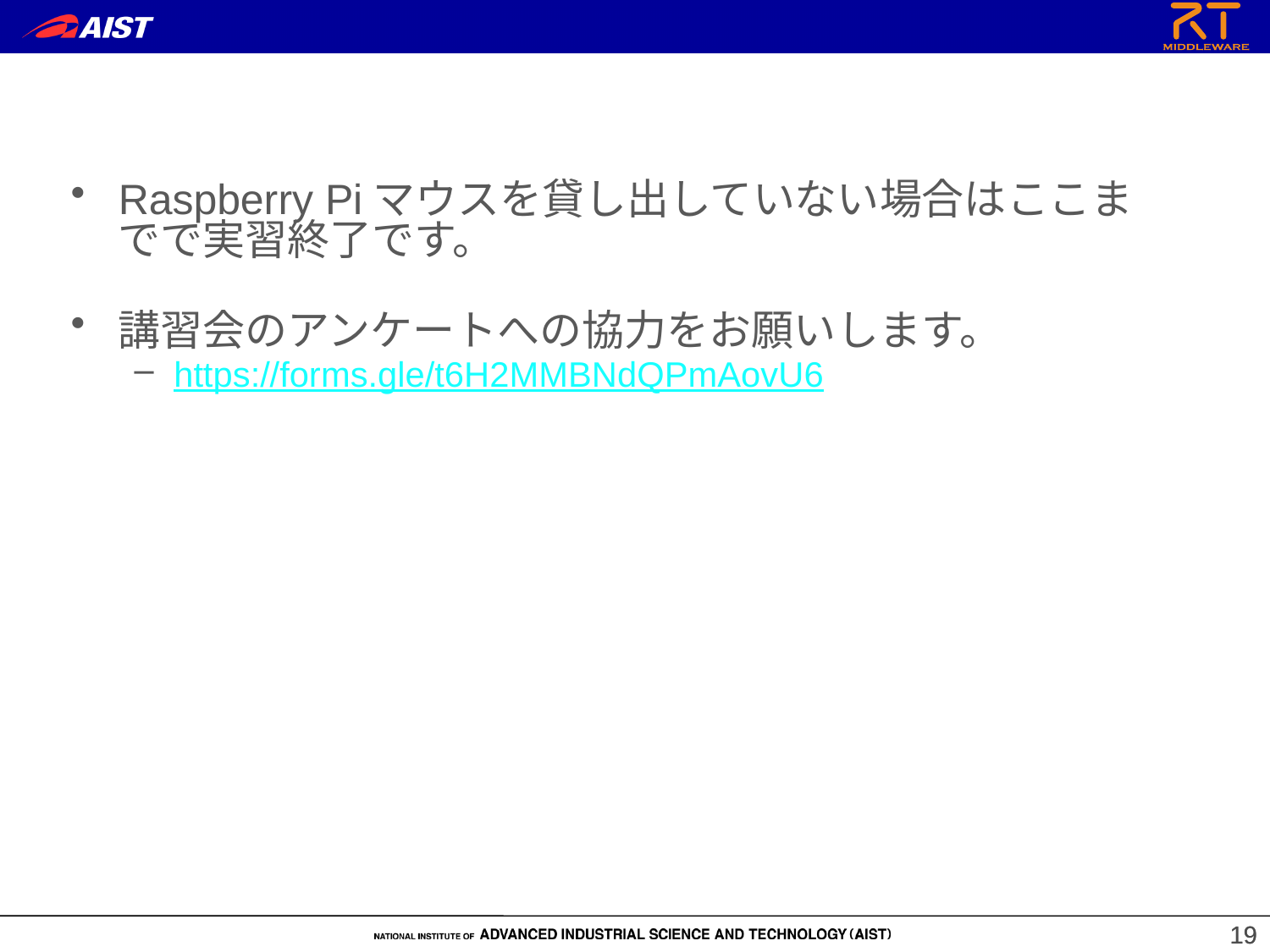

Raspberry Piマウスを貸し出していない場合はここまでで実習終了です。

講習会のアンケートへの協力をお願いします。
https://forms.gle/t6H2MMBNdQPmAovU6

19
19